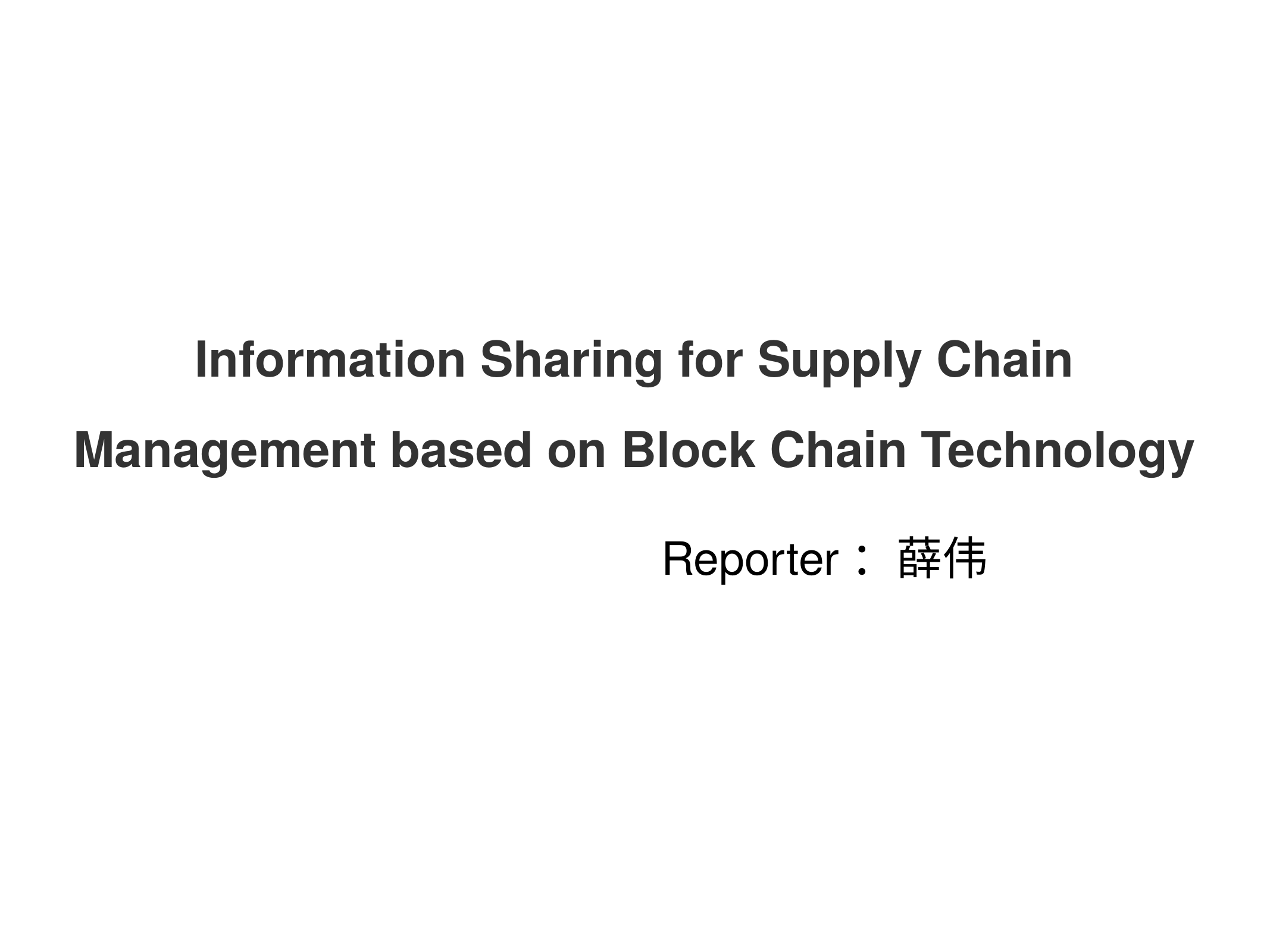

# Information Sharing for Supply Chain Management based on Block Chain Technology
Reporter：薛伟